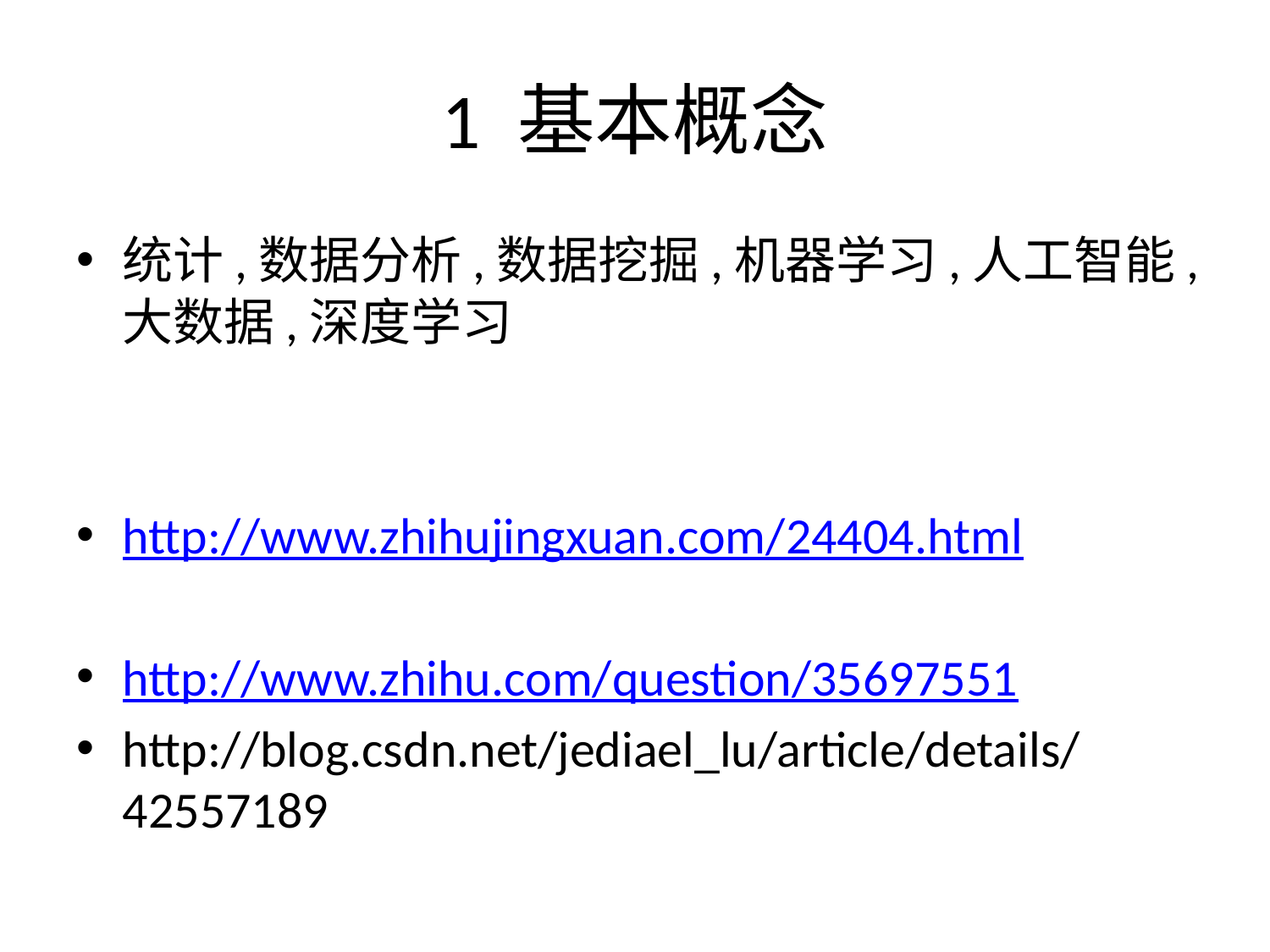

# 1 基本概念
统计,数据分析,数据挖掘,机器学习,人工智能,大数据,深度学习

http://www.zhihujingxuan.com/24404.html

http://www.zhihu.com/question/35697551
http://blog.csdn.net/jediael_lu/article/details/42557189